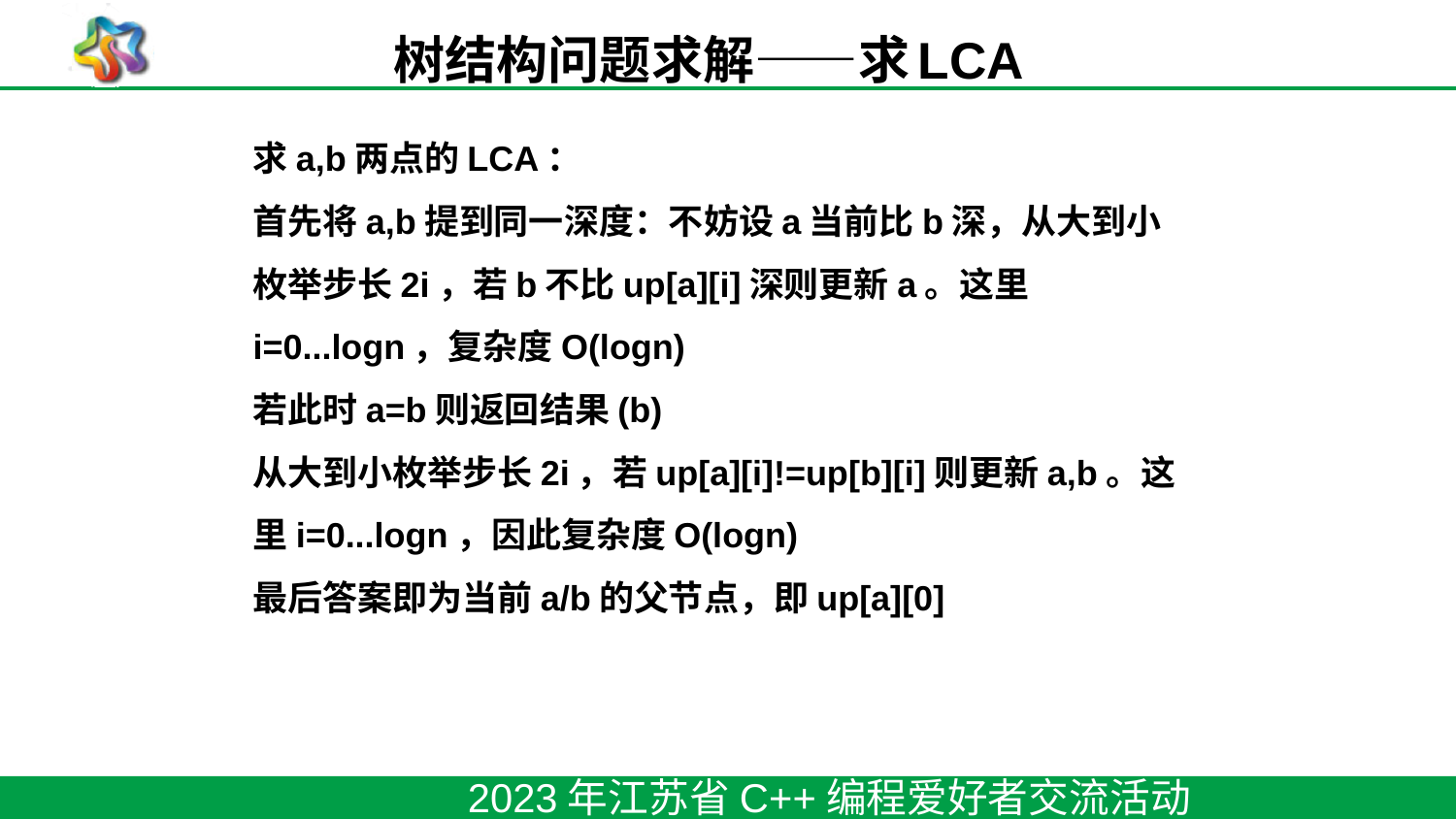

# 树结构问题求解——求LCA
求a,b两点的LCA：
首先将a,b提到同一深度：不妨设a当前比b深，从大到小枚举步长2i，若b不比up[a][i]深则更新a。这里i=0...logn，复杂度O(logn)
若此时a=b则返回结果(b)
从大到小枚举步长2i，若up[a][i]!=up[b][i]则更新a,b。这里i=0...logn，因此复杂度O(logn)
最后答案即为当前a/b的父节点，即up[a][0]